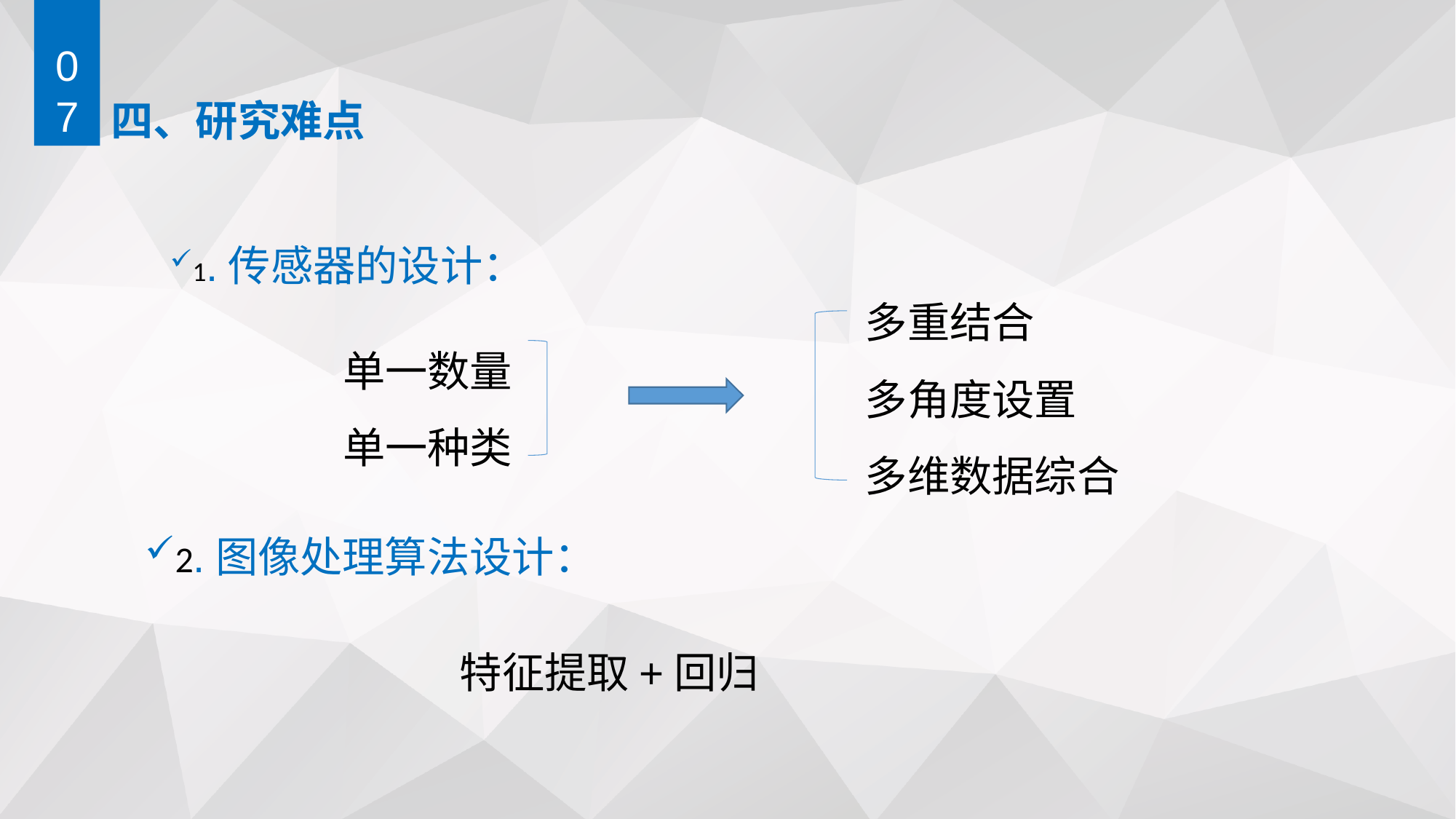

07
# 四、研究难点
1.传感器的设计：

多重结合
多角度设置
多维数据综合

单一数量
单一种类

2.图像处理算法设计：
特征提取+回归